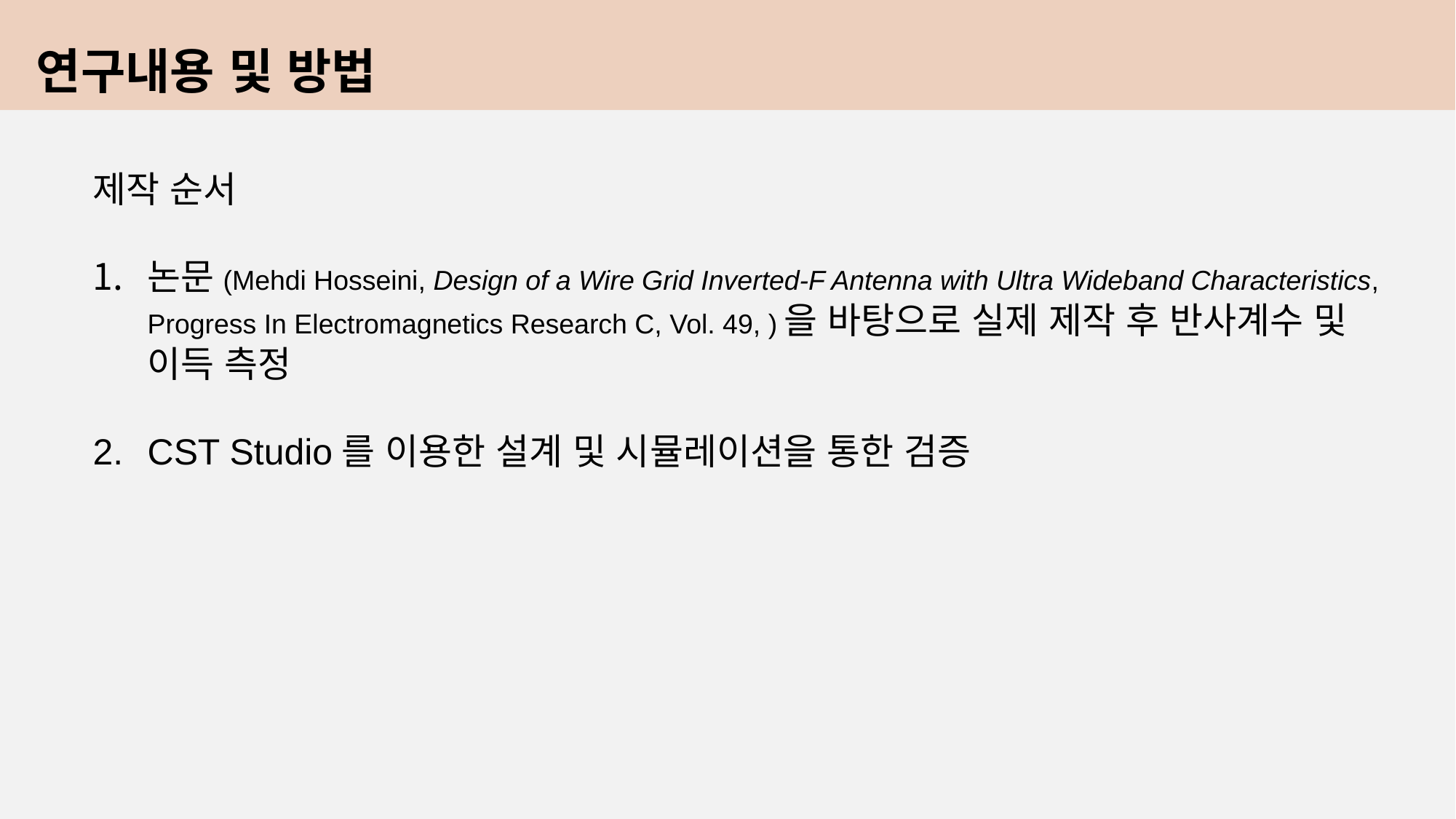

연구내용 및 방법
제작 순서

논문(Mehdi Hosseini, Design of a Wire Grid Inverted-F Antenna with Ultra Wideband Characteristics, Progress In Electromagnetics Research C, Vol. 49, )을 바탕으로 실제 제작 후 반사계수 및 이득 측정

CST Studio를 이용한 설계 및 시뮬레이션을 통한 검증